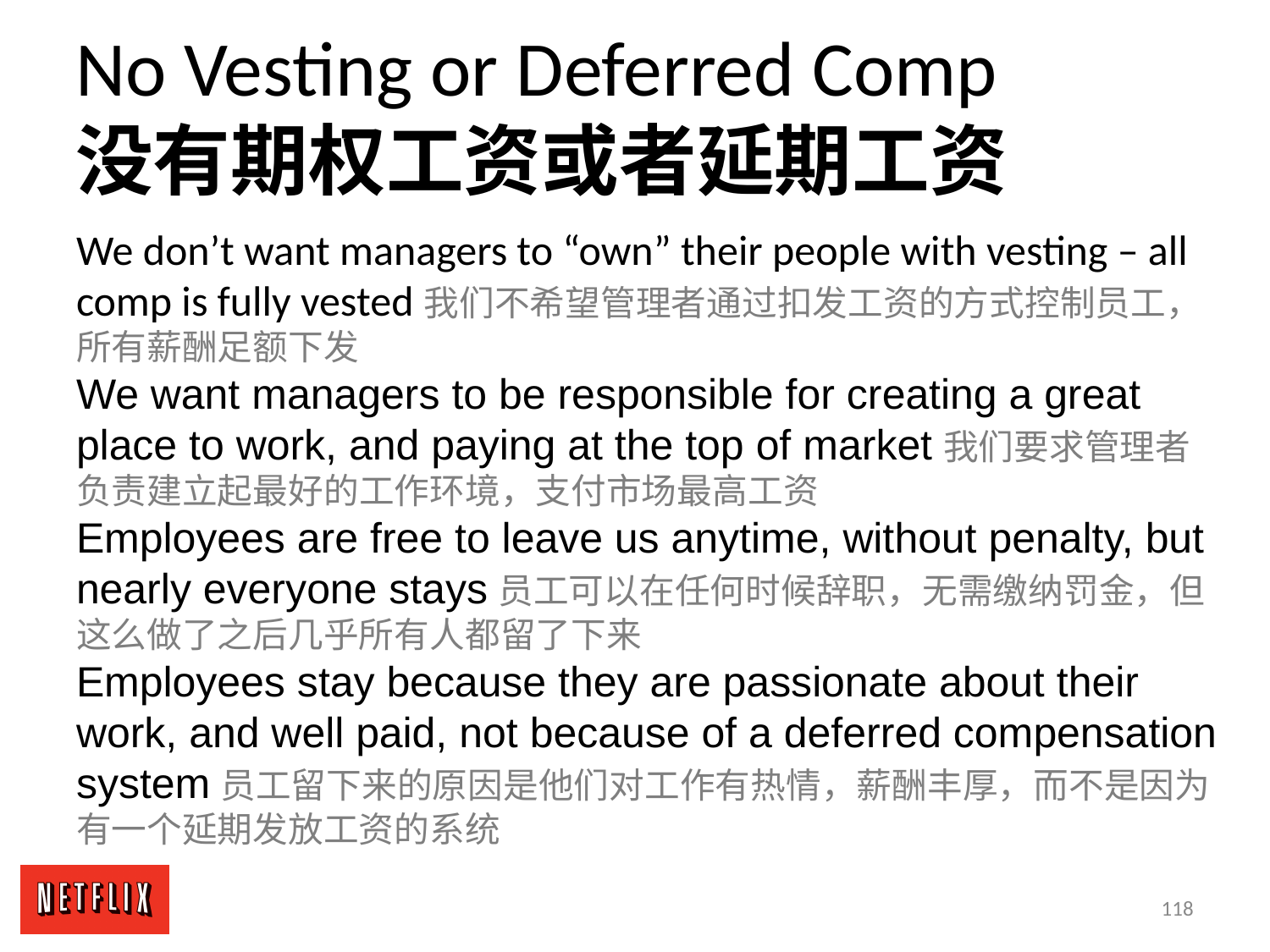

No Vesting or Deferred Comp
没有期权工资或者延期工资
We don’t want managers to “own” their people with vesting – all comp is fully vested我们不希望管理者通过扣发工资的方式控制员工，所有薪酬足额下发
We want managers to be responsible for creating a great place to work, and paying at the top of market我们要求管理者负责建立起最好的工作环境，支付市场最高工资
Employees are free to leave us anytime, without penalty, but nearly everyone stays员工可以在任何时候辞职，无需缴纳罚金，但这么做了之后几乎所有人都留了下来
Employees stay because they are passionate about their work, and well paid, not because of a deferred compensation system员工留下来的原因是他们对工作有热情，薪酬丰厚，而不是因为有一个延期发放工资的系统
118